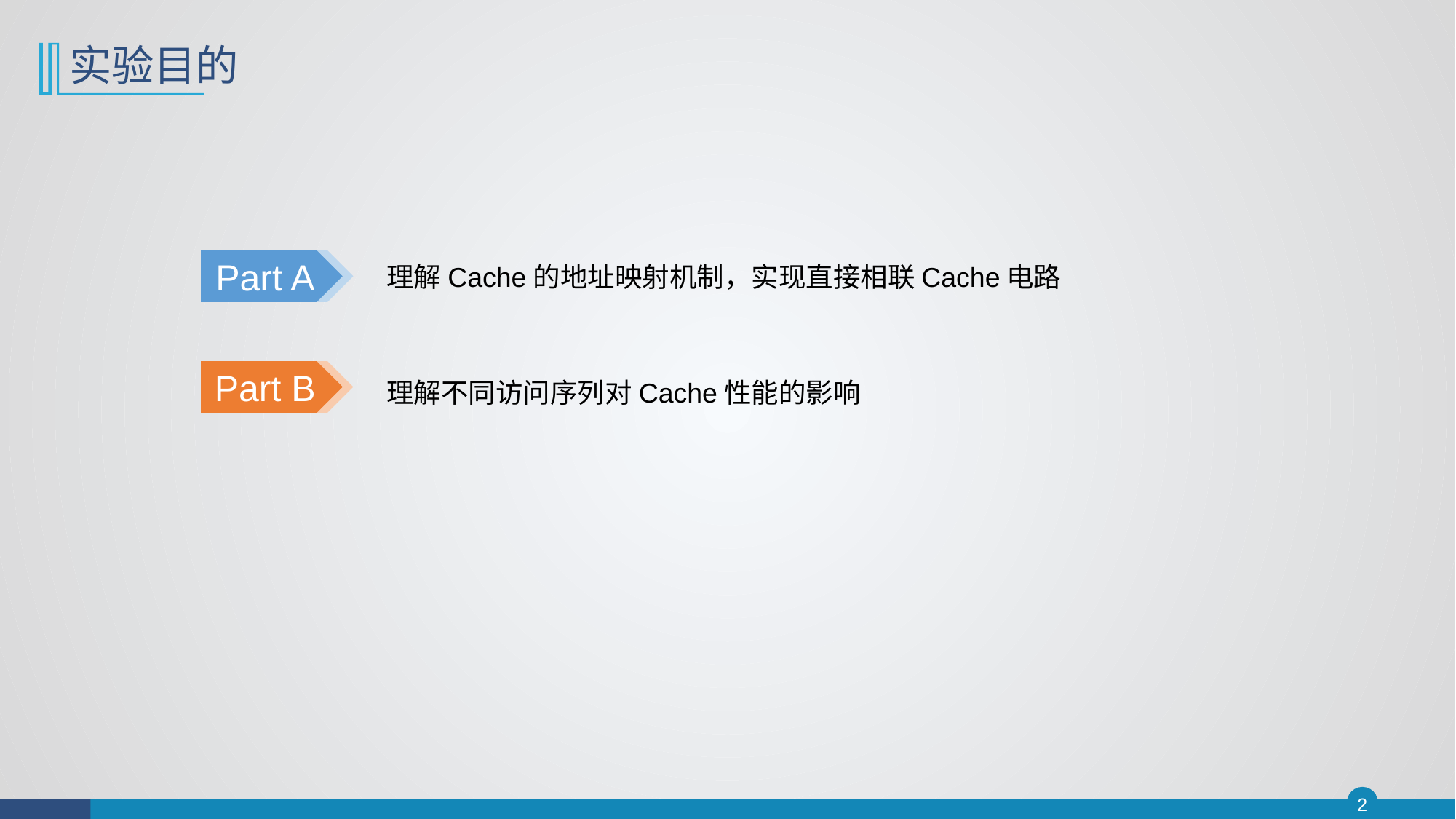

# 实验目的
理解Cache的地址映射机制，实现直接相联Cache电路
Part A

理解不同访问序列对Cache性能的影响
Part B